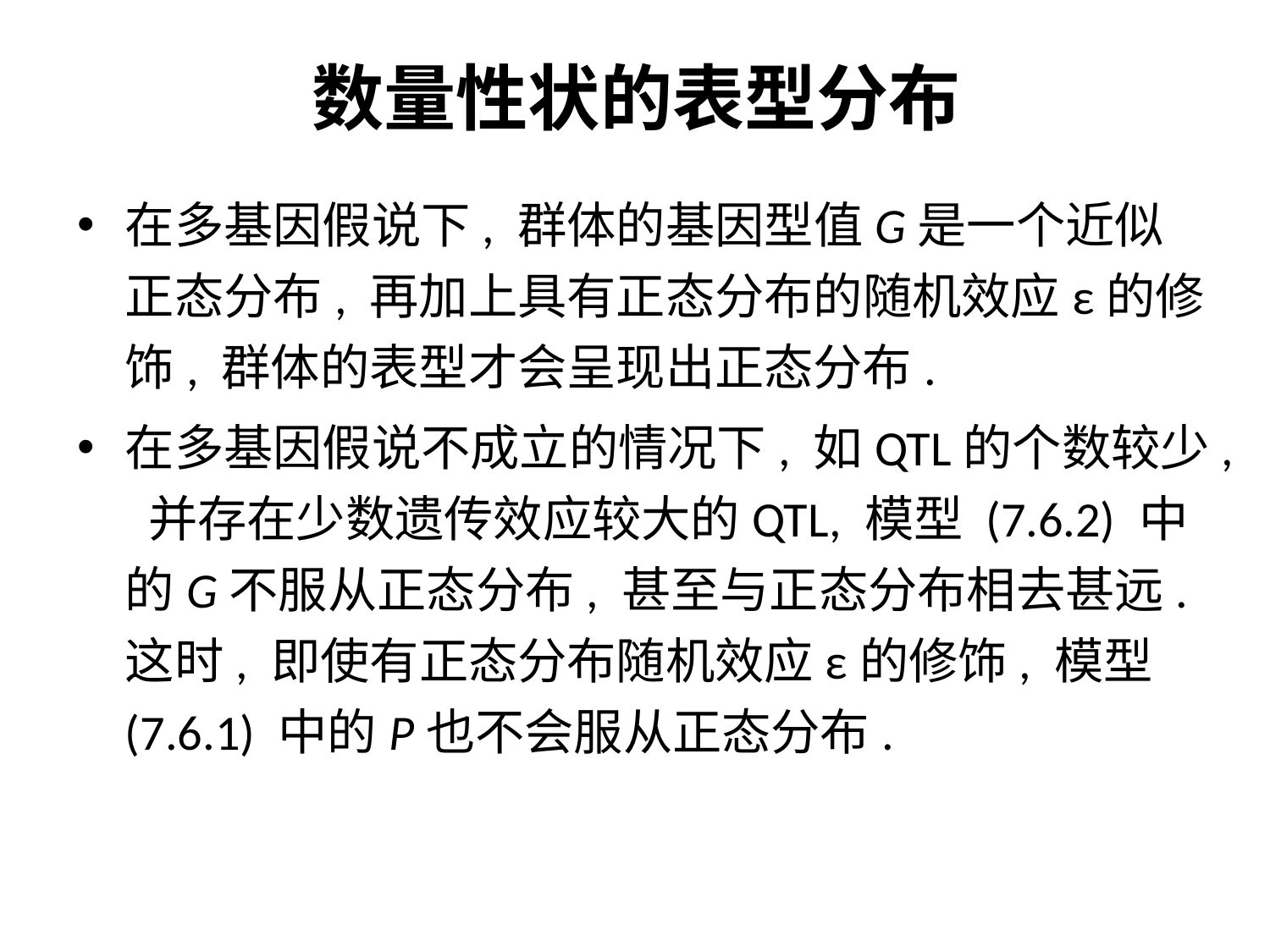

# 数量性状的表型分布
在多基因假说下, 群体的基因型值G是一个近似正态分布, 再加上具有正态分布的随机效应ε的修饰, 群体的表型才会呈现出正态分布.
在多基因假说不成立的情况下, 如QTL的个数较少, 并存在少数遗传效应较大的QTL, 模型 (7.6.2) 中的G不服从正态分布, 甚至与正态分布相去甚远. 这时, 即使有正态分布随机效应ε的修饰, 模型 (7.6.1) 中的P也不会服从正态分布.